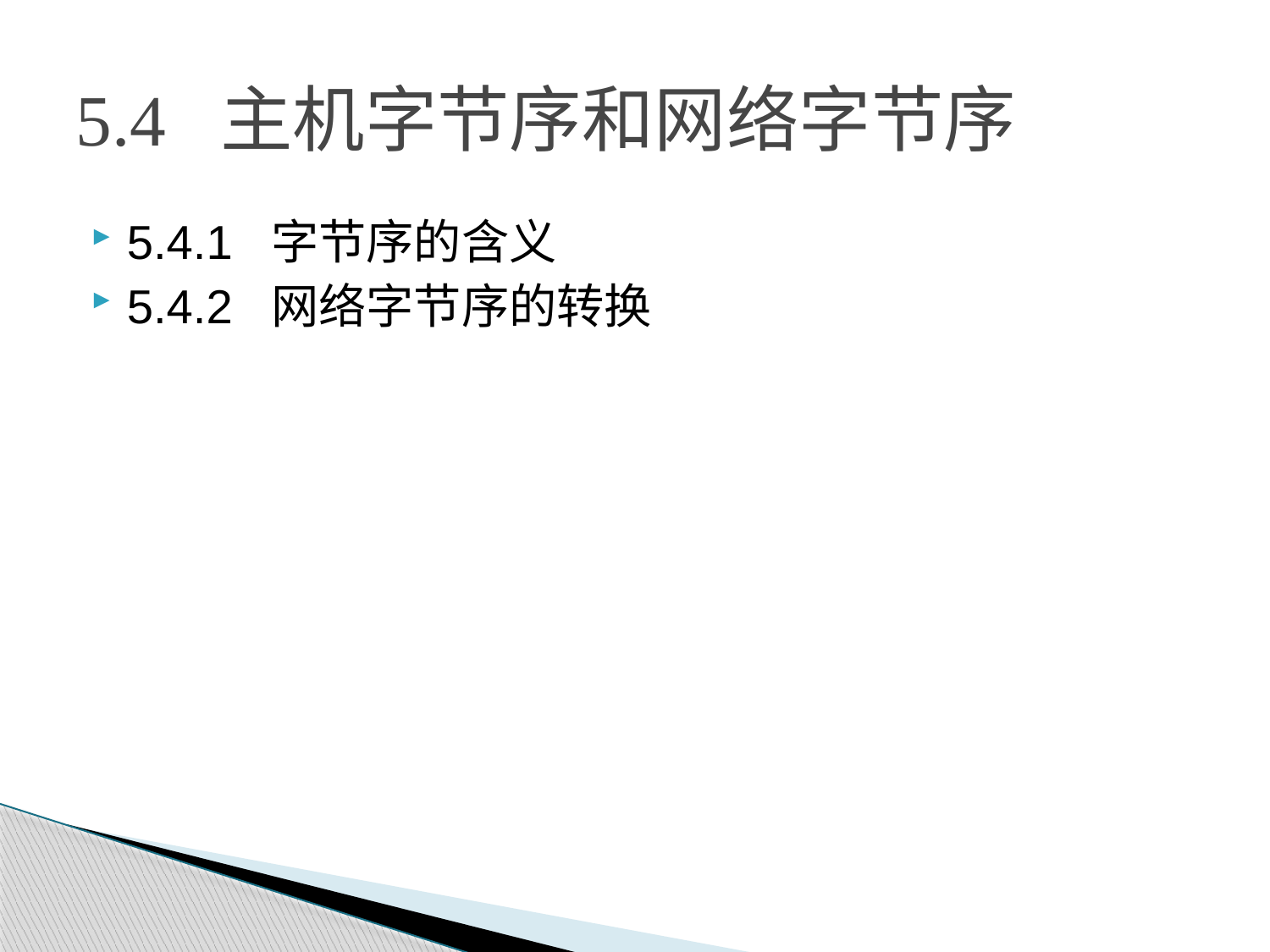

# 5.4  主机字节序和网络字节序
5.4.1  字节序的含义
5.4.2  网络字节序的转换